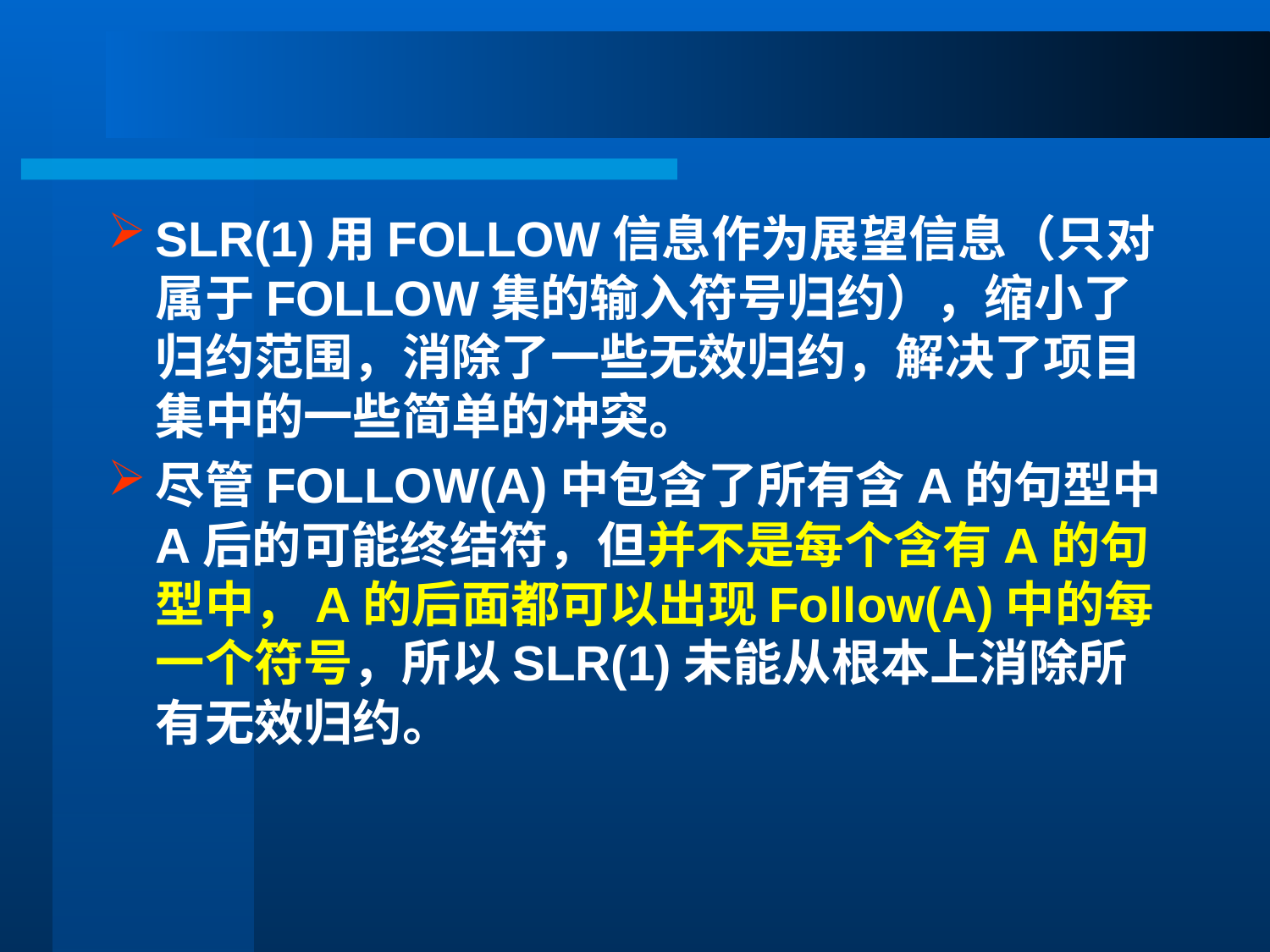

#
SLR(1)用FOLLOW信息作为展望信息（只对属于FOLLOW集的输入符号归约），缩小了归约范围，消除了一些无效归约，解决了项目集中的一些简单的冲突。
尽管FOLLOW(A)中包含了所有含A的句型中A后的可能终结符，但并不是每个含有A的句型中，A的后面都可以出现Follow(A)中的每一个符号，所以SLR(1)未能从根本上消除所有无效归约。